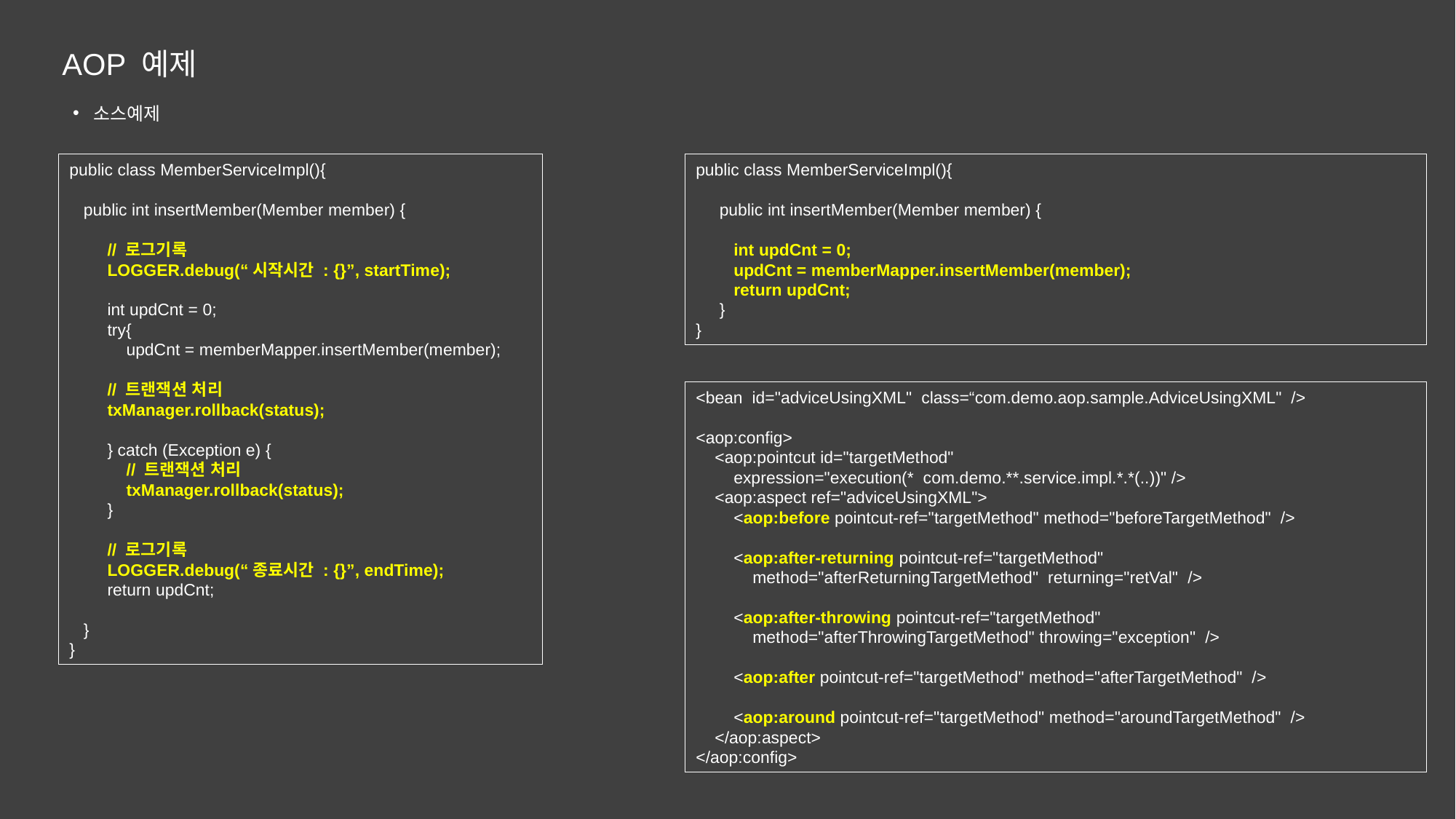

AOP 예제
소스예제
public class MemberServiceImpl(){

   public int insertMember(Member member) {

        // 로그기록
        LOGGER.debug(“시작시간 : {}”, startTime);

        int updCnt = 0;
        try{
            updCnt = memberMapper.insertMember(member);

        // 트랜잭션 처리
        txManager.rollback(status);

        } catch (Exception e) {
            // 트랜잭션 처리
            txManager.rollback(status);
        }

        // 로그기록
        LOGGER.debug(“종료시간 : {}”, endTime);
        return updCnt;

   }
}
public class MemberServiceImpl(){

     public int insertMember(Member member) {

        int updCnt = 0;
        updCnt = memberMapper.insertMember(member);
        return updCnt;
     }
}
<bean  id="adviceUsingXML"  class=“com.demo.aop.sample.AdviceUsingXML"  />

<aop:config>
    <aop:pointcut id="targetMethod"
        expression="execution(*  com.demo.**.service.impl.*.*(..))" />
    <aop:aspect ref="adviceUsingXML">
        <aop:before pointcut-ref="targetMethod" method="beforeTargetMethod"  />

        <aop:after-returning pointcut-ref="targetMethod"
            method="afterReturningTargetMethod"  returning="retVal"  />

        <aop:after-throwing pointcut-ref="targetMethod"
            method="afterThrowingTargetMethod" throwing="exception"  />

        <aop:after pointcut-ref="targetMethod" method="afterTargetMethod"  />

        <aop:around pointcut-ref="targetMethod" method="aroundTargetMethod"  />
    </aop:aspect>
</aop:config>